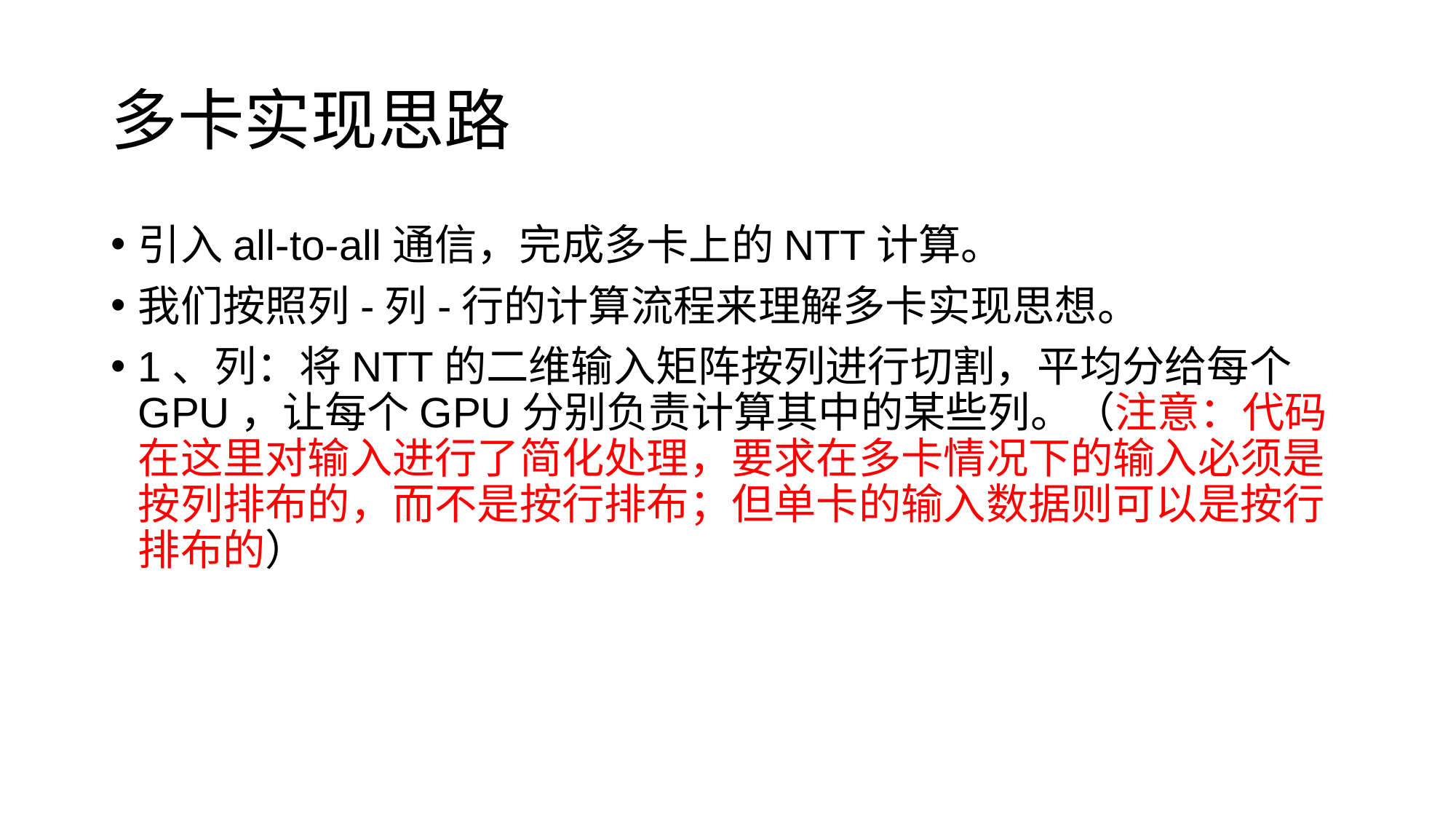

# 多卡实现思路
引入all-to-all通信，完成多卡上的NTT计算。
我们按照列-列-行的计算流程来理解多卡实现思想。
1、列：将NTT的二维输入矩阵按列进行切割，平均分给每个GPU，让每个GPU分别负责计算其中的某些列。（注意：代码在这里对输入进行了简化处理，要求在多卡情况下的输入必须是按列排布的，而不是按行排布；但单卡的输入数据则可以是按行排布的）